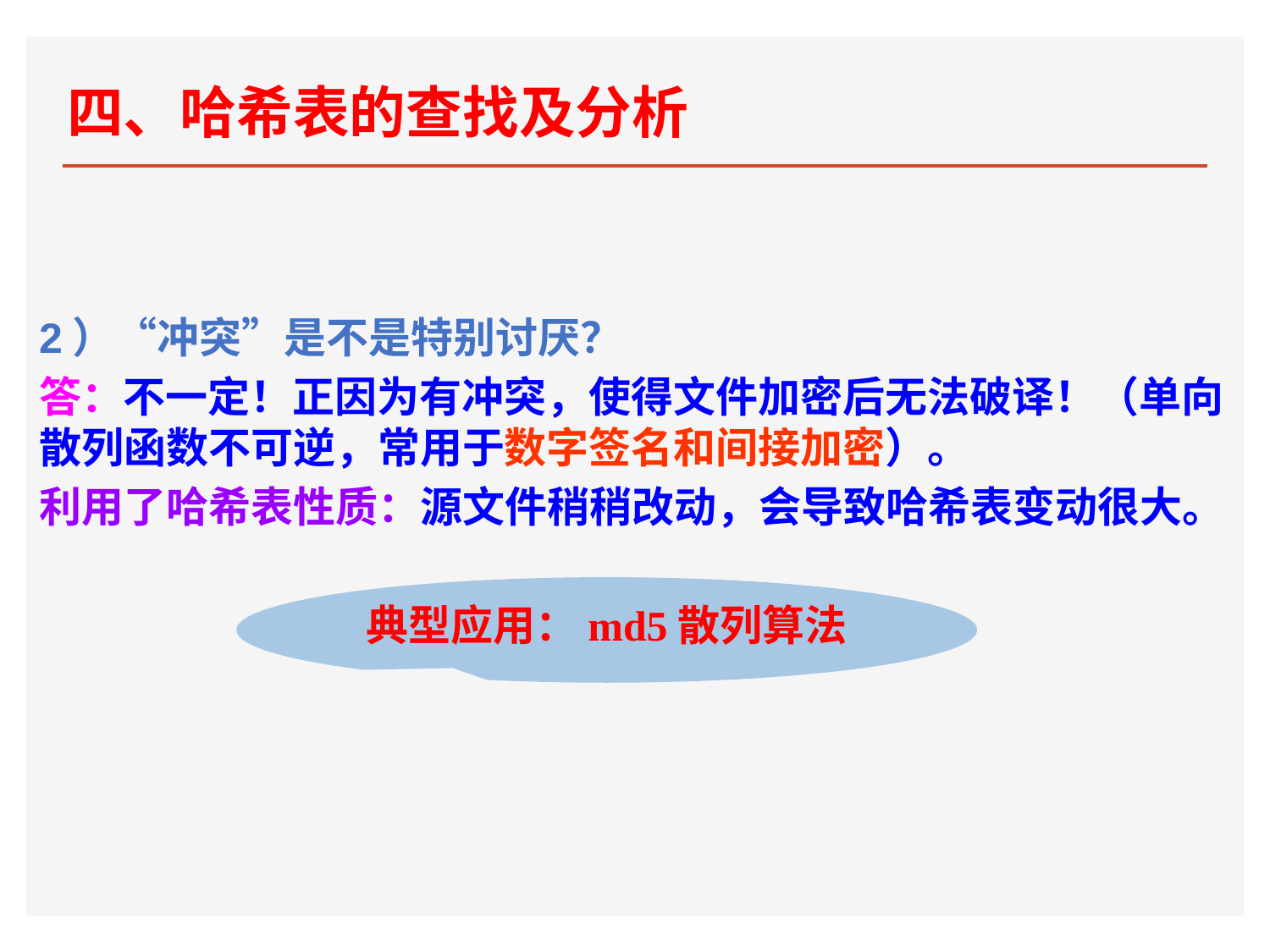

# 四、哈希表的查找及分析
2）“冲突”是不是特别讨厌？
答：不一定！正因为有冲突，使得文件加密后无法破译！（单向散列函数不可逆，常用于数字签名和间接加密）。
利用了哈希表性质：源文件稍稍改动，会导致哈希表变动很大。
典型应用：md5散列算法